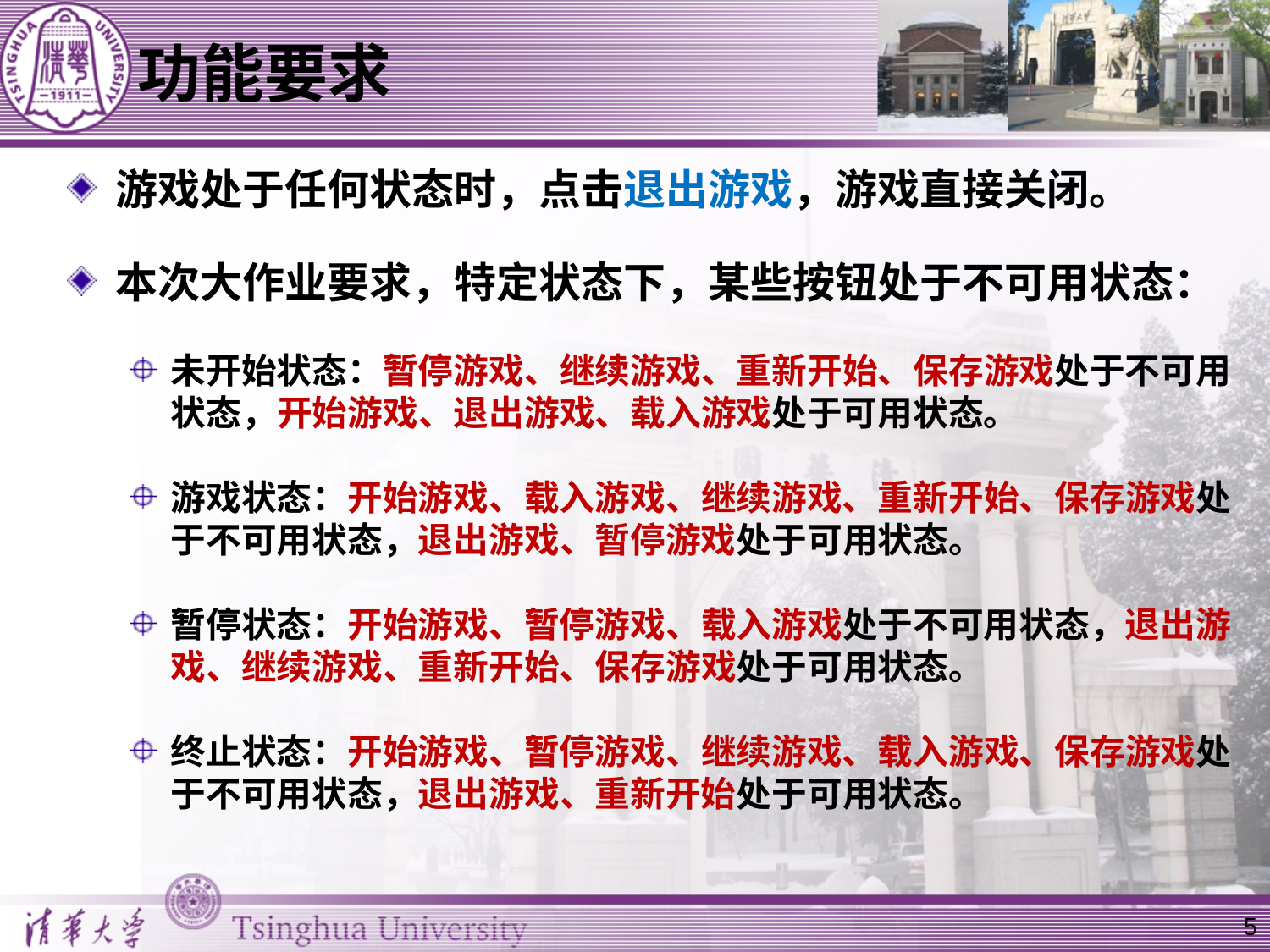

# 功能要求
游戏处于任何状态时，点击退出游戏，游戏直接关闭。
本次大作业要求，特定状态下，某些按钮处于不可用状态：
未开始状态：暂停游戏、继续游戏、重新开始、保存游戏处于不可用状态，开始游戏、退出游戏、载入游戏处于可用状态。
游戏状态：开始游戏、载入游戏、继续游戏、重新开始、保存游戏处于不可用状态，退出游戏、暂停游戏处于可用状态。
暂停状态：开始游戏、暂停游戏、载入游戏处于不可用状态，退出游戏、继续游戏、重新开始、保存游戏处于可用状态。
终止状态：开始游戏、暂停游戏、继续游戏、载入游戏、保存游戏处于不可用状态，退出游戏、重新开始处于可用状态。

5